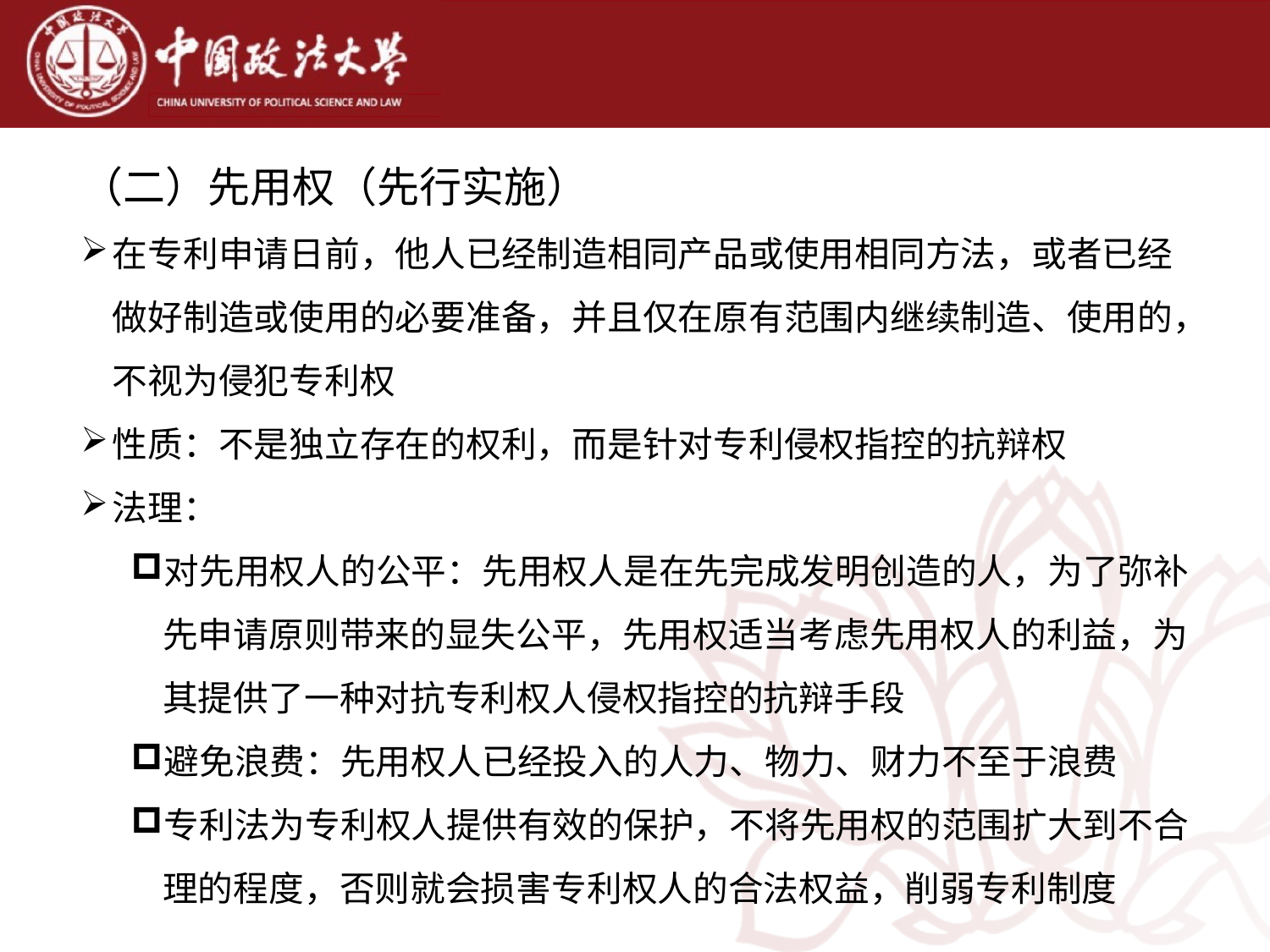

（二）先用权（先行实施）
在专利申请日前，他人已经制造相同产品或使用相同方法，或者已经做好制造或使用的必要准备，并且仅在原有范围内继续制造、使用的，不视为侵犯专利权
性质：不是独立存在的权利，而是针对专利侵权指控的抗辩权
法理：
对先用权人的公平：先用权人是在先完成发明创造的人，为了弥补先申请原则带来的显失公平，先用权适当考虑先用权人的利益，为其提供了一种对抗专利权人侵权指控的抗辩手段
避免浪费：先用权人已经投入的人力、物力、财力不至于浪费
专利法为专利权人提供有效的保护，不将先用权的范围扩大到不合理的程度，否则就会损害专利权人的合法权益，削弱专利制度